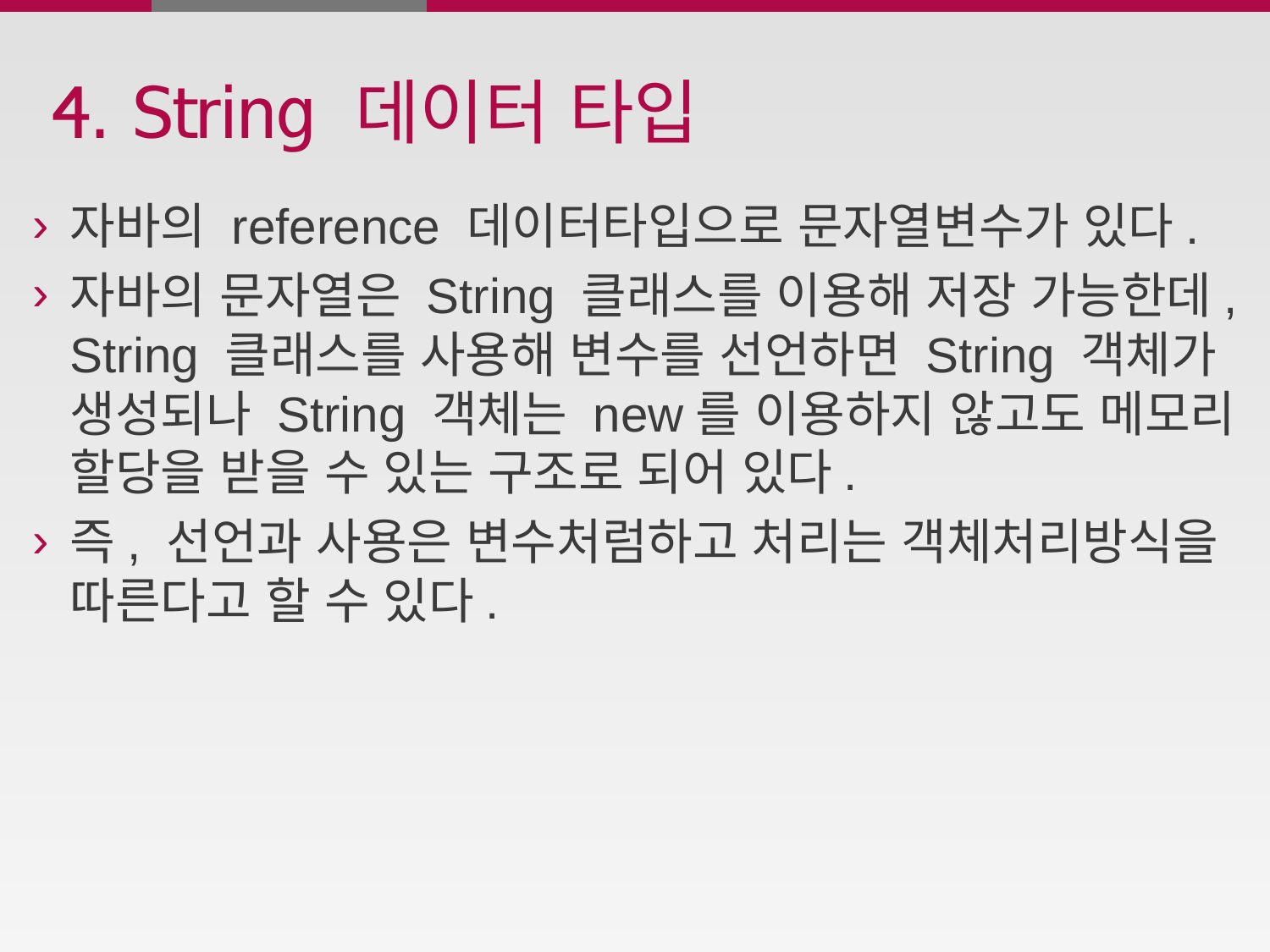

# 4. String 데이터 타입
자바의 reference 데이터타입으로 문자열변수가 있다.
자바의 문자열은 String 클래스를 이용해 저장 가능한데, String 클래스를 사용해 변수를 선언하면 String 객체가 생성되나 String 객체는 new를 이용하지 않고도 메모리 할당을 받을 수 있는 구조로 되어 있다.
즉, 선언과 사용은 변수처럼하고 처리는 객체처리방식을 따른다고 할 수 있다.